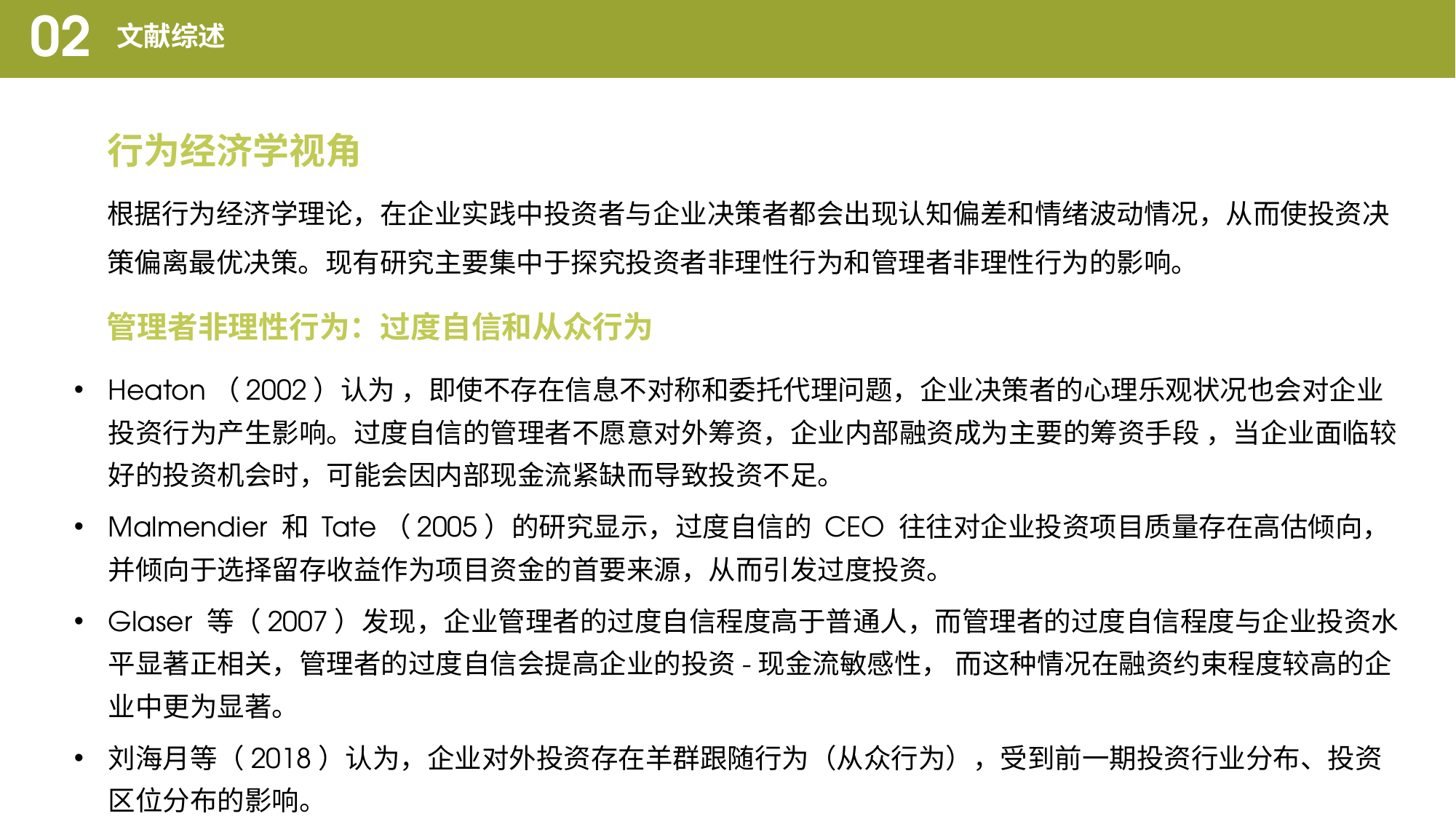

02
文献综述
行为经济学视角
根据行为经济学理论，在企业实践中投资者与企业决策者都会出现认知偏差和情绪波动情况，从而使投资决策偏离最优决策。现有研究主要集中于探究投资者非理性行为和管理者非理性行为的影响。
管理者非理性行为：过度自信和从众行为
Heaton（2002）认为 ，即使不存在信息不对称和委托代理问题，企业决策者的心理乐观状况也会对企业投资行为产生影响。过度自信的管理者不愿意对外筹资，企业内部融资成为主要的筹资手段 ，当企业面临较好的投资机会时，可能会因内部现金流紧缺而导致投资不足。
Malmendier 和 Tate（2005）的研究显示，过度自信的 CEO 往往对企业投资项目质量存在高估倾向，并倾向于选择留存收益作为项目资金的首要来源，从而引发过度投资。
Glaser 等（2007）发现，企业管理者的过度自信程度高于普通人，而管理者的过度自信程度与企业投资水平显著正相关，管理者的过度自信会提高企业的投资-现金流敏感性， 而这种情况在融资约束程度较高的企业中更为显著。
刘海月等（2018）认为，企业对外投资存在羊群跟随行为（从众行为），受到前一期投资行业分布、投资区位分布的影响。